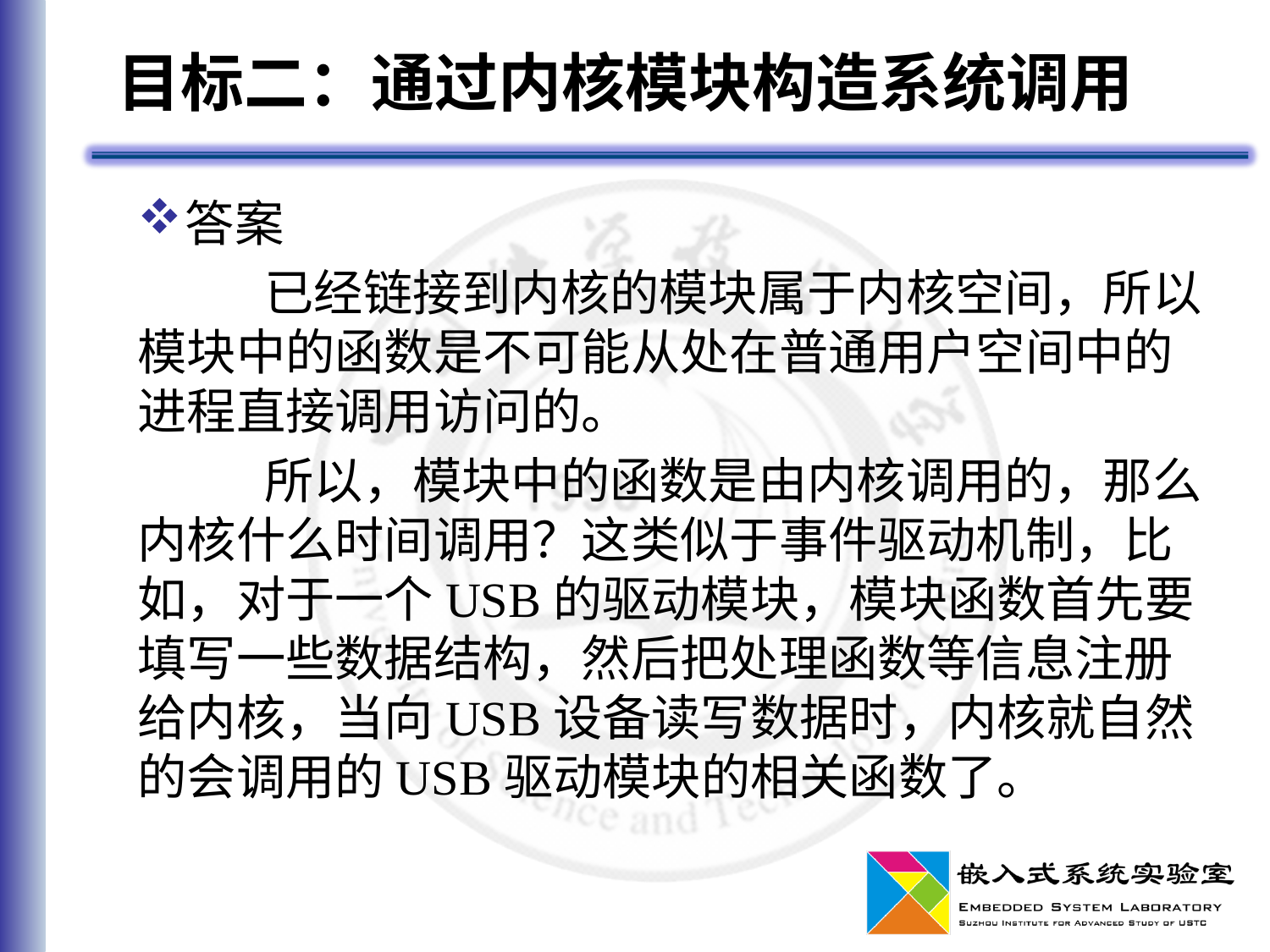

# 目标二：通过内核模块构造系统调用
答案
	已经链接到内核的模块属于内核空间，所以模块中的函数是不可能从处在普通用户空间中的进程直接调用访问的。
	所以，模块中的函数是由内核调用的，那么内核什么时间调用？这类似于事件驱动机制，比如，对于一个USB的驱动模块，模块函数首先要填写一些数据结构，然后把处理函数等信息注册给内核，当向USB设备读写数据时，内核就自然的会调用的USB驱动模块的相关函数了。